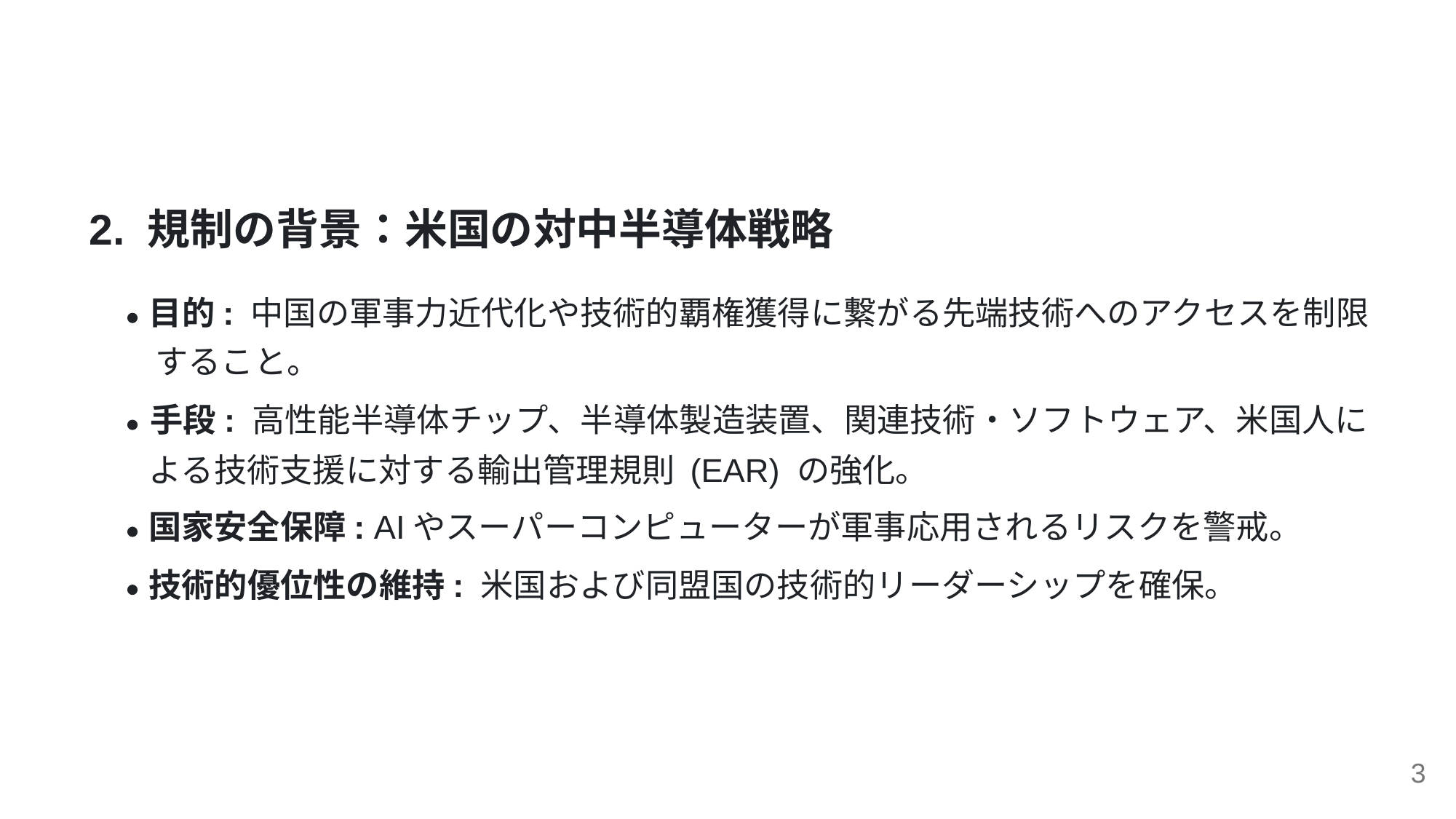

2. 規制の背景：⽶国の対中半導体戦略
⽬的: 中国の軍事⼒近代化や技術的覇権獲得に繋がる先端技術へのアクセスを制限

すること。
⼿段: ⾼性能半導体チップ、半導体製造装置、関連技術・ソフトウェア、⽶国⼈に

よる技術⽀援に対する輸出管理規則 (EAR) の強化。
国家安全保障: AIやスーパーコンピューターが軍事応⽤されるリスクを警戒。

技術的優位性の維持: ⽶国および同盟国の技術的リーダーシップを確保。

3